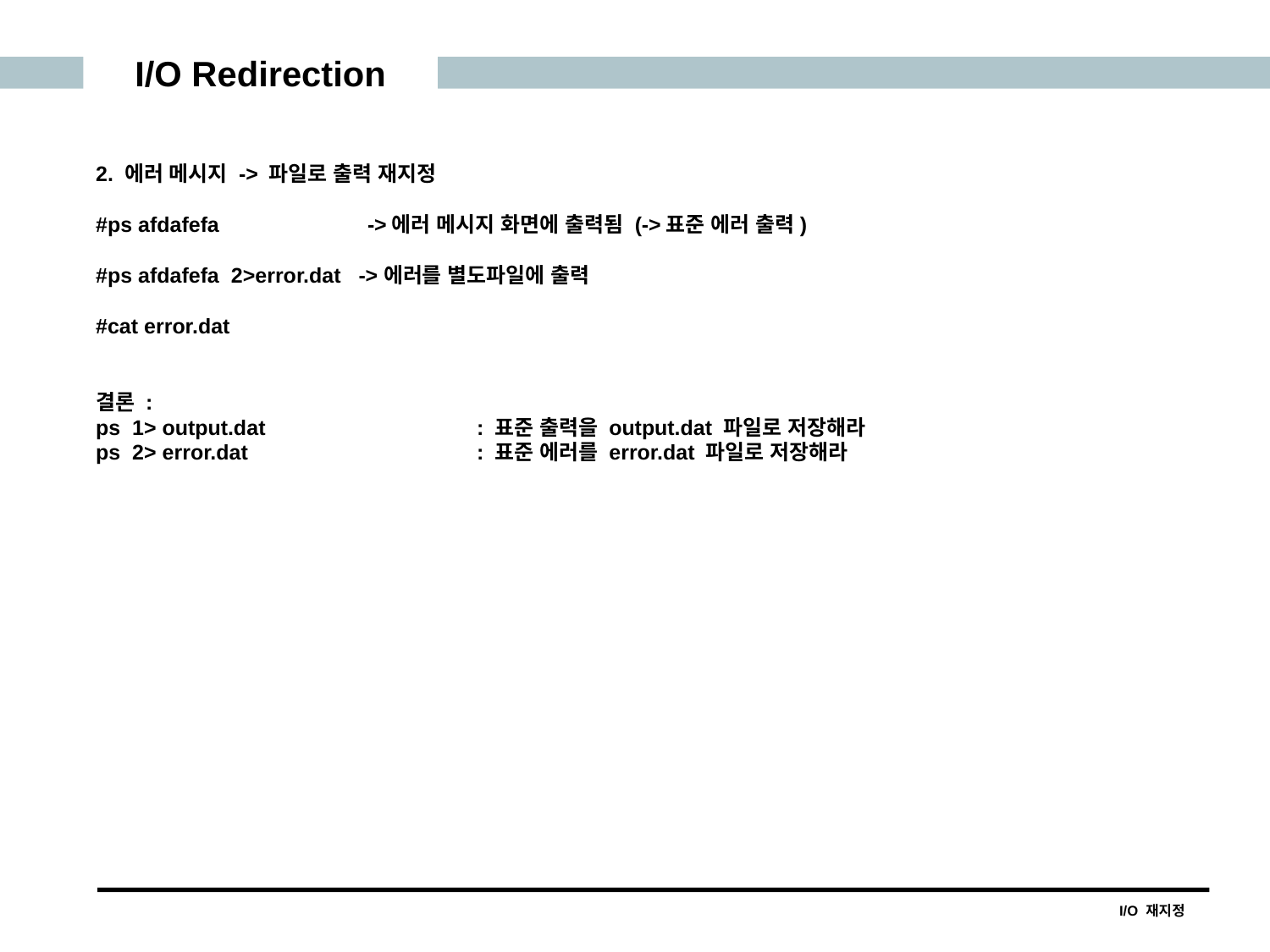

I/O Redirection

2. 에러 메시지 -> 파일로 출력 재지정

#ps afdafefa 	   ->에러 메시지 화면에 출력됨 (->표준 에러 출력)

#ps afdafefa  2>error.dat   ->에러를 별도파일에 출력

#cat error.dat

결론 :
ps  1> output.dat	 	: 표준 출력을 output.dat 파일로 저장해라
ps  2> error.dat	 	: 표준 에러를 error.dat 파일로 저장해라

I/O 재지정